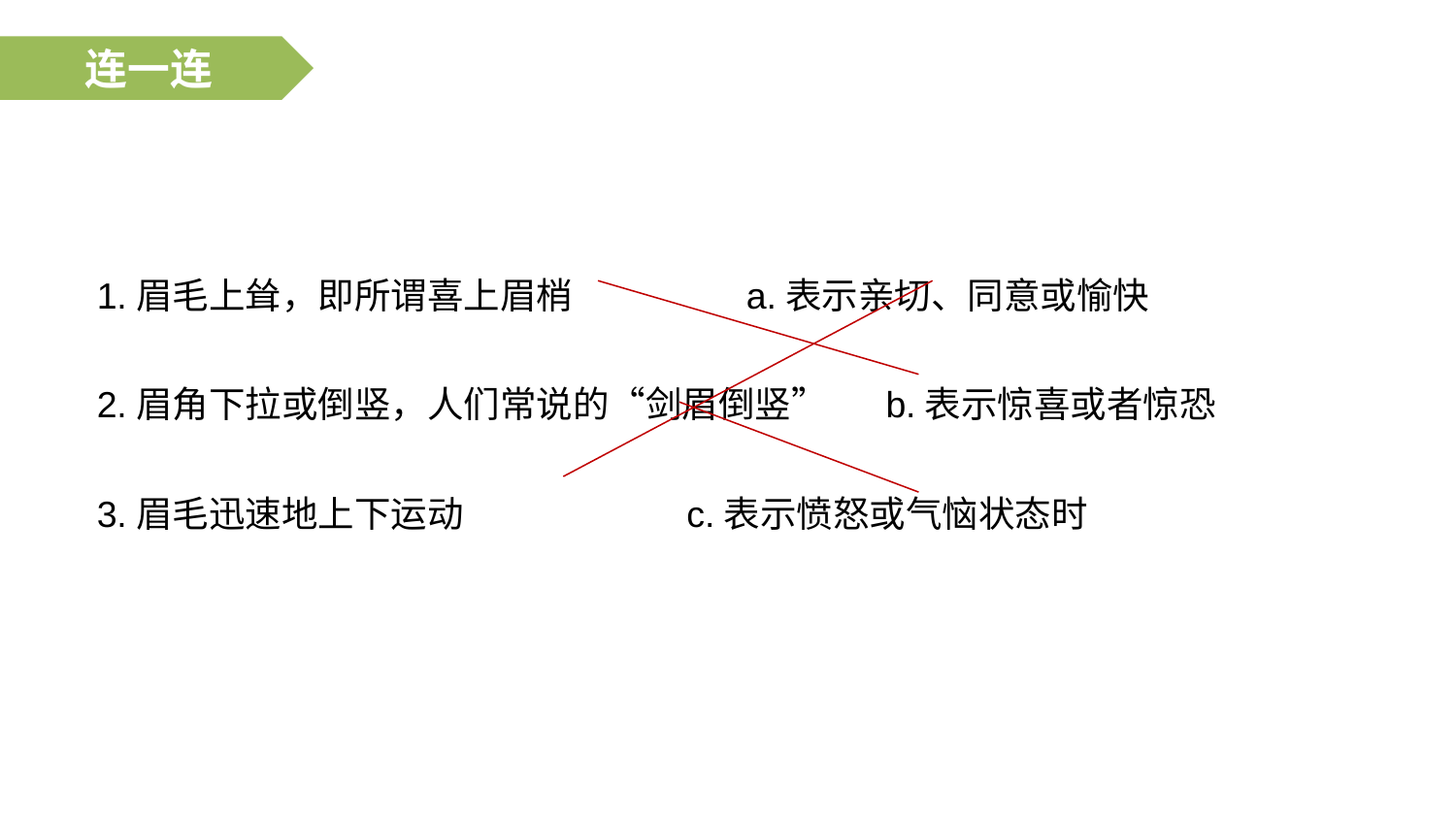

连一连
1.眉毛上耸，即所谓喜上眉梢                    a.表示亲切、同意或愉快
2.眉角下拉或倒竖，人们常说的“剑眉倒竖”      b.表示惊喜或者惊恐
3.眉毛迅速地上下运动                          c.表示愤怒或气恼状态时